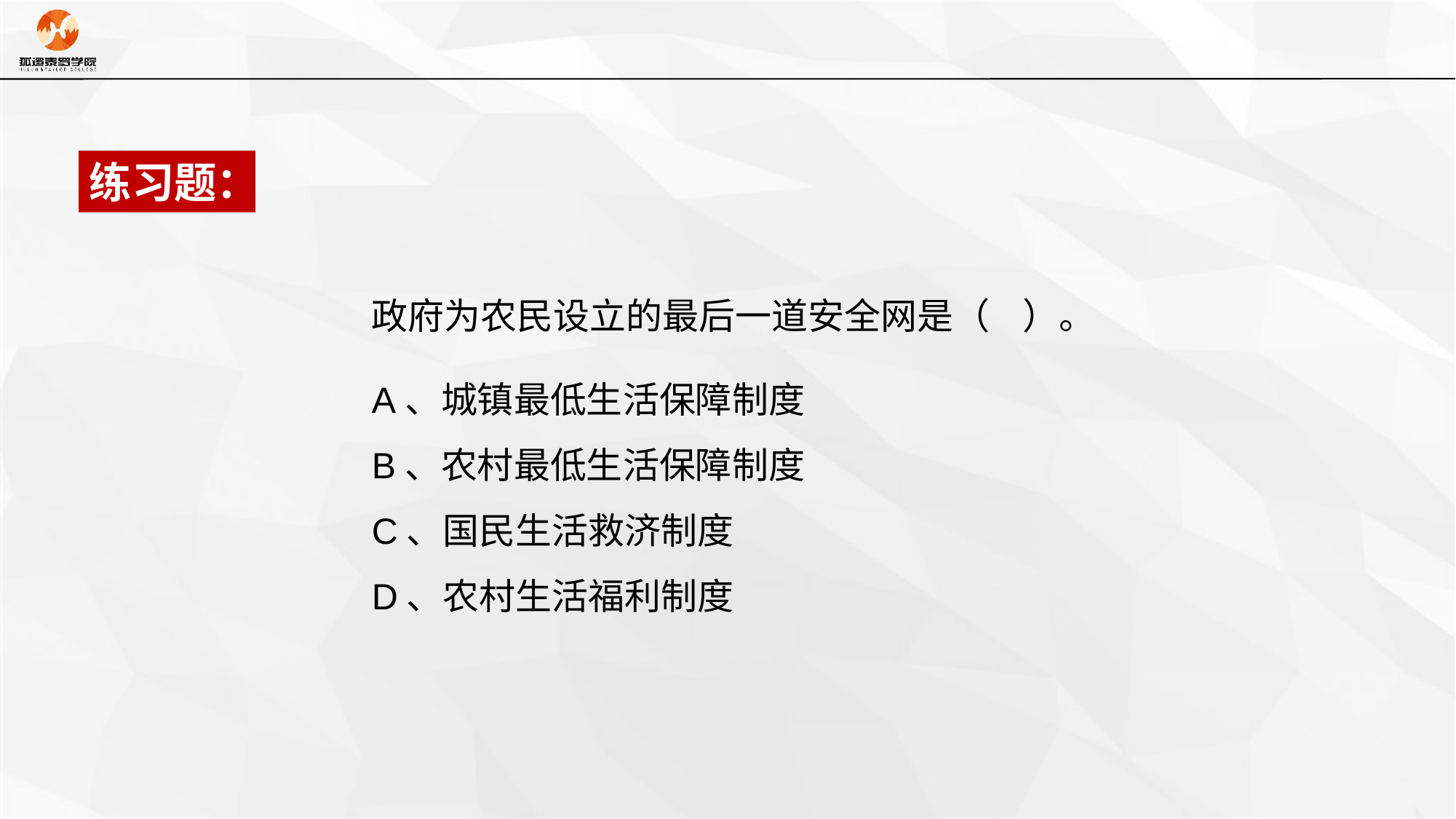

练习题：
政府为农民设立的最后一道安全网是（    ）。
A、城镇最低生活保障制度
B、农村最低生活保障制度
C、国民生活救济制度
D、农村生活福利制度